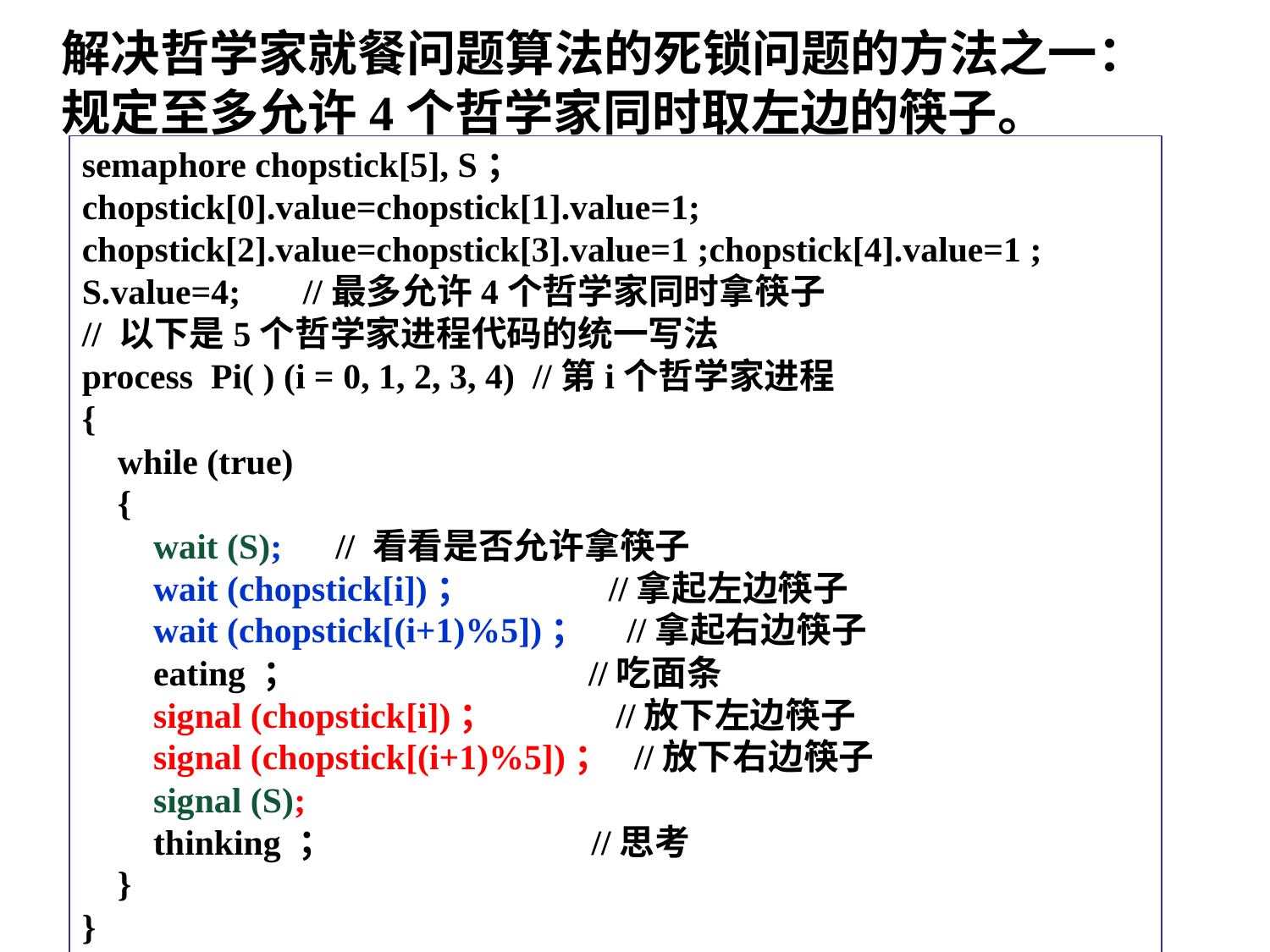

解决哲学家就餐问题算法的死锁问题的方法之一：
规定至多允许4个哲学家同时取左边的筷子。
semaphore chopstick[5], S；
chopstick[0].value=chopstick[1].value=1;
chopstick[2].value=chopstick[3].value=1 ;chopstick[4].value=1 ;
S.value=4;       //最多允许4个哲学家同时拿筷子
// 以下是5个哲学家进程代码的统一写法
process  Pi( ) (i = 0, 1, 2, 3, 4)  //第i个哲学家进程
{
    while (true)
    {
        wait (S);      // 看看是否允许拿筷子
        wait (chopstick[i])；                //拿起左边筷子
        wait (chopstick[(i+1)%5])；    //拿起右边筷子
        eating ；                                   //吃面条
        signal (chopstick[i])；              //放下左边筷子
        signal (chopstick[(i+1)%5])；  //放下右边筷子
        signal (S);
        thinking ；                               //思考
    }
}